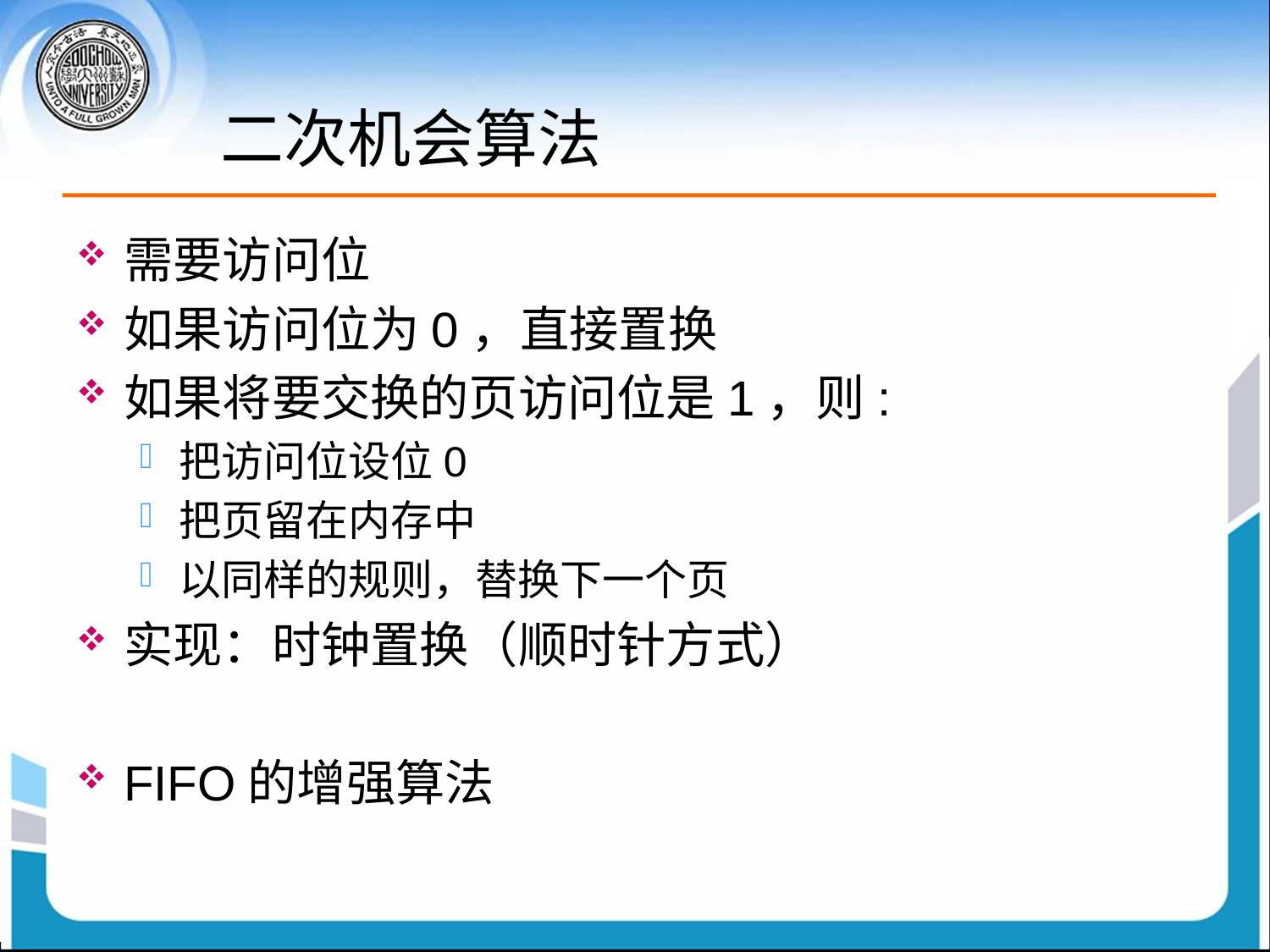

# 二次机会算法
需要访问位
如果访问位为0，直接置换
如果将要交换的页访问位是1，则:
把访问位设位0
把页留在内存中
以同样的规则，替换下一个页
实现：时钟置换（顺时针方式）

FIFO的增强算法